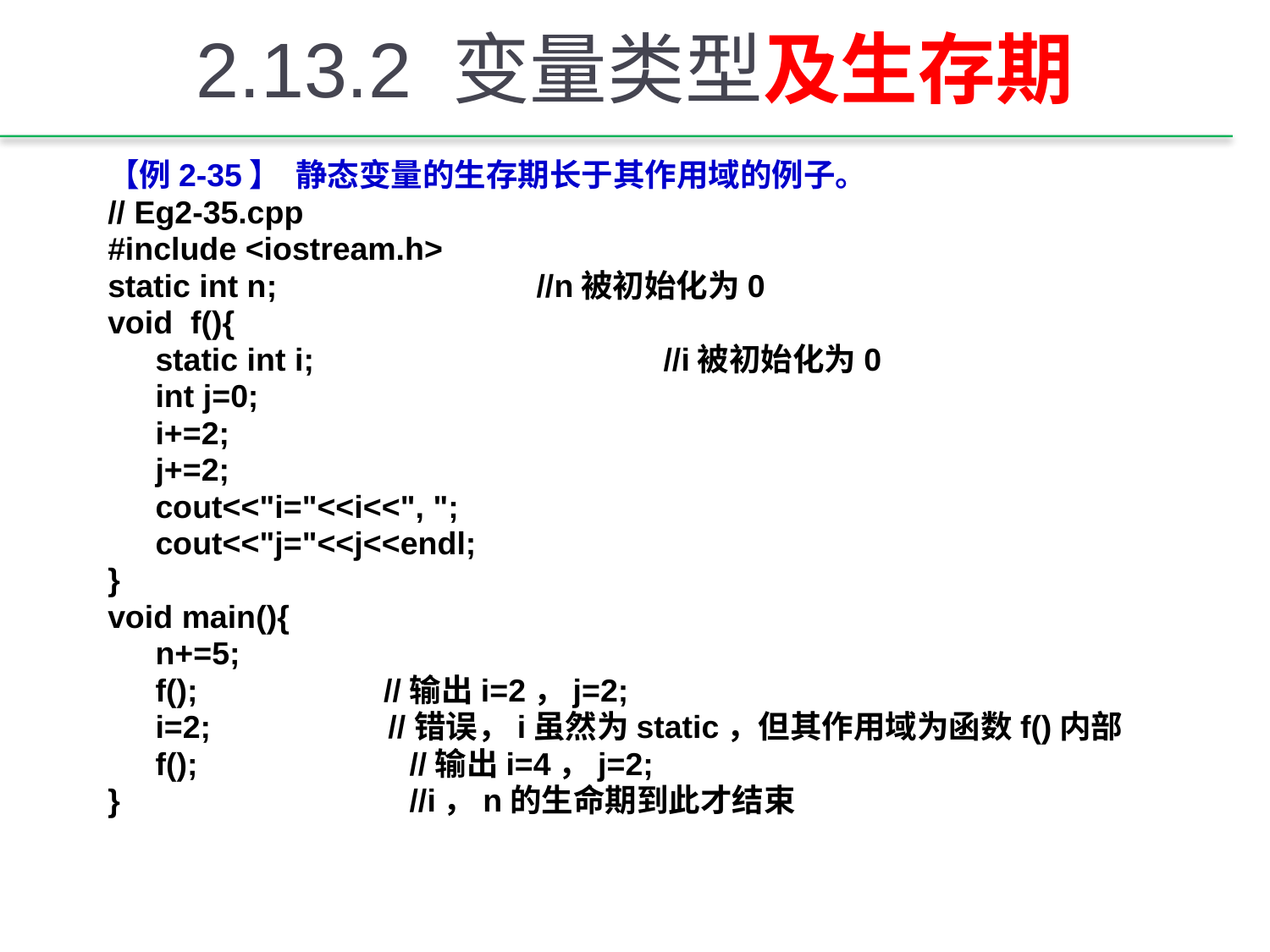

# 2.13.2 变量类型及生存期
【例2-35】  静态变量的生存期长于其作用域的例子。
// Eg2-35.cpp
#include <iostream.h>
static int n;			//n被初始化为0
void  f(){
	static int i;			//i被初始化为0
	int j=0;
	i+=2;
	j+=2;
	cout<<"i="<<i<<", ";
	cout<<"j="<<j<<endl;
}
void main(){
	n+=5;
	f();                     //输出i=2，j=2;
	i=2;                    //错误，i虽然为static，但其作用域为函数f()内部
	f();                	//输出i=4，j=2;
}                           	//i，n的生命期到此才结束